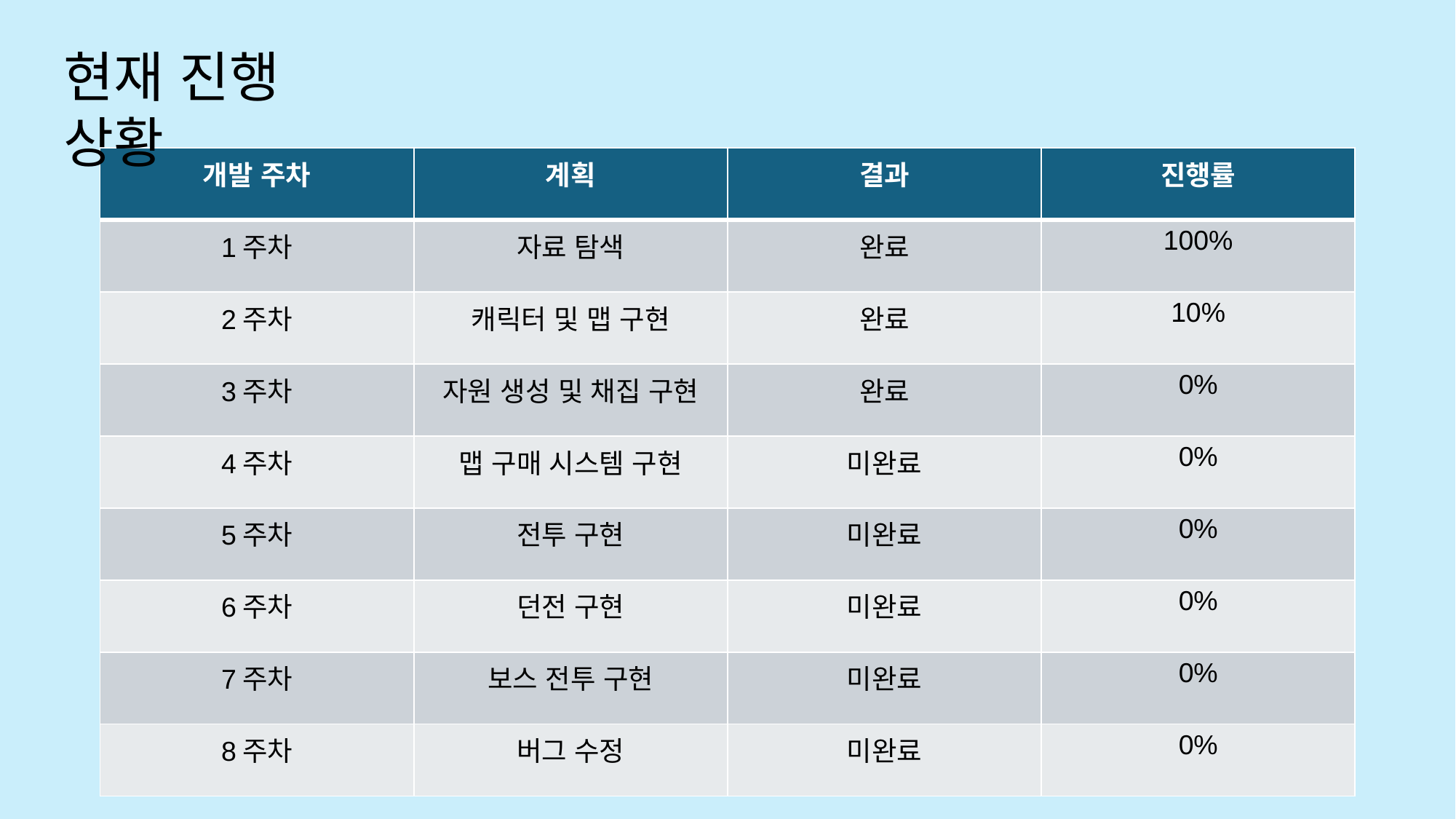

현재 진행 상황
| 개발 주차 | 계획 | 결과 | 진행률 |
| --- | --- | --- | --- |
| 1주차 | 자료 탐색 | 완료 | 100% |
| 2주차 | 캐릭터 및 맵 구현 | 완료 | 10% |
| 3주차 | 자원 생성 및 채집 구현 | 완료 | 0% |
| 4주차 | 맵 구매 시스템 구현 | 미완료 | 0% |
| 5주차 | 전투 구현 | 미완료 | 0% |
| 6주차 | 던전 구현 | 미완료 | 0% |
| 7주차 | 보스 전투 구현 | 미완료 | 0% |
| 8주차 | 버그 수정 | 미완료 | 0% |